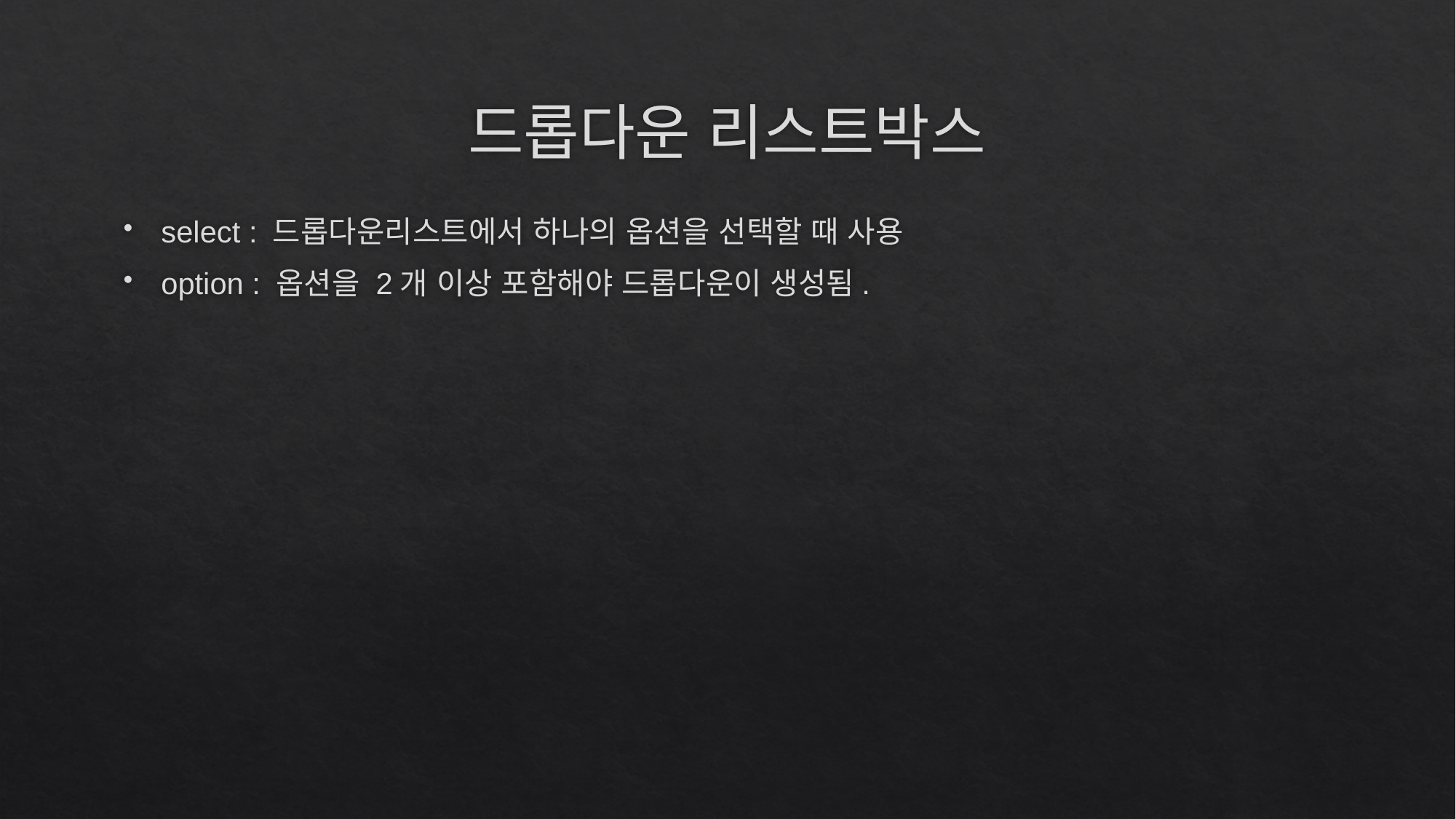

# 드롭다운 리스트박스
select : 드롭다운리스트에서 하나의 옵션을 선택할 때 사용
option : 옵션을 2개 이상 포함해야 드롭다운이 생성됨.